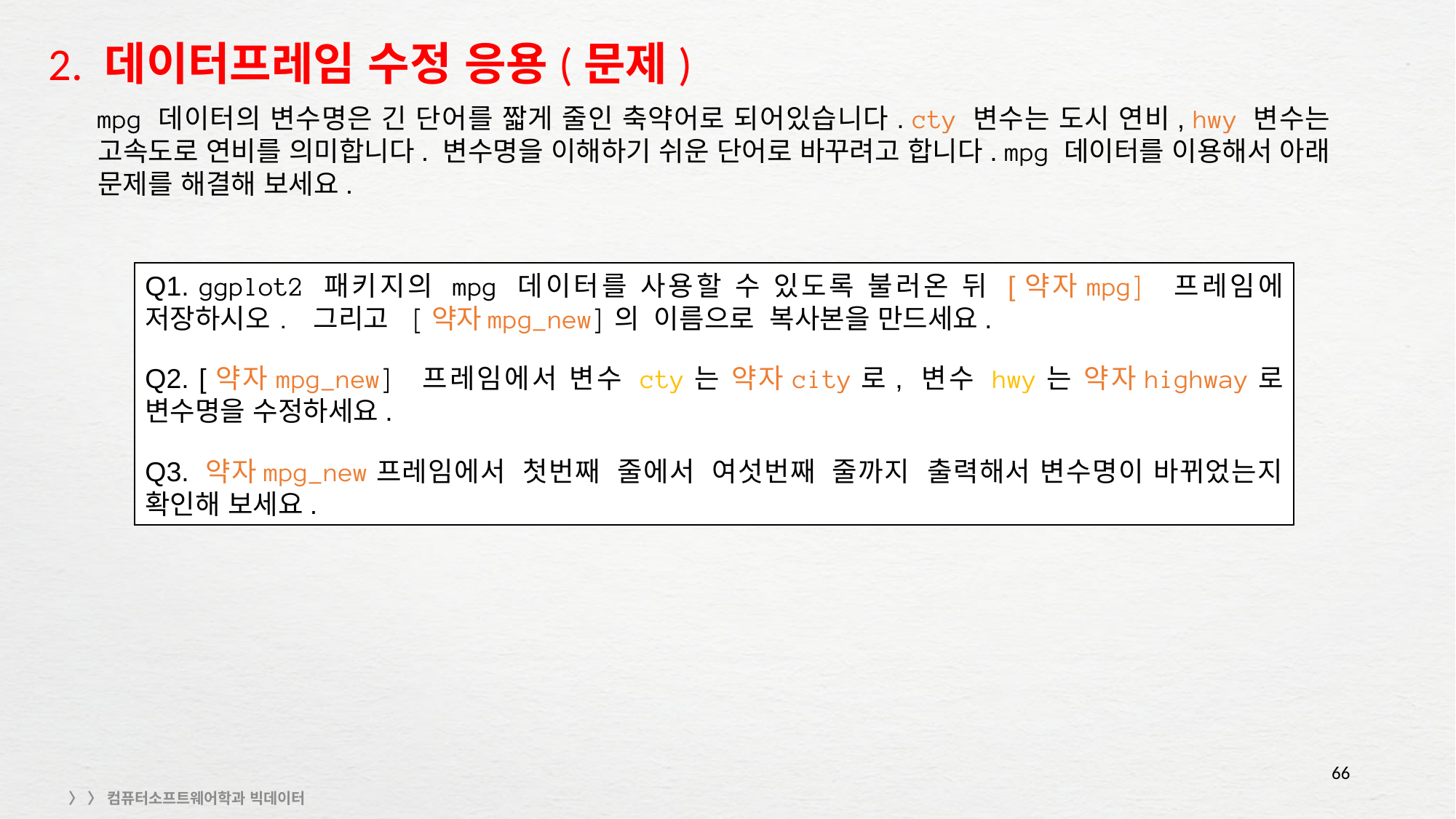

# 2. 데이터프레임 수정 응용(문제)
mpg 데이터의 변수명은 긴 단어를 짧게 줄인 축약어로 되어있습니다. cty 변수는 도시 연비, hwy 변수는 고속도로 연비를 의미합니다. 변수명을 이해하기 쉬운 단어로 바꾸려고 합니다. mpg 데이터를 이용해서 아래 문제를 해결해 보세요.
Q1. ggplot2 패키지의 mpg 데이터를 사용할 수 있도록 불러온 뒤 [약자mpg] 프레임에 저장하시오. 그리고 [약자mpg_new]의 이름으로 복사본을 만드세요.
Q2. [약자mpg_new] 프레임에서 변수 cty는 약자city로, 변수 hwy는 약자highway로 변수명을 수정하세요.
Q3. 약자mpg_new프레임에서 첫번째 줄에서 여섯번째 줄까지 출력해서 변수명이 바뀌었는지 확인해 보세요.
66
〉 〉 컴퓨터소프트웨어학과 빅데이터